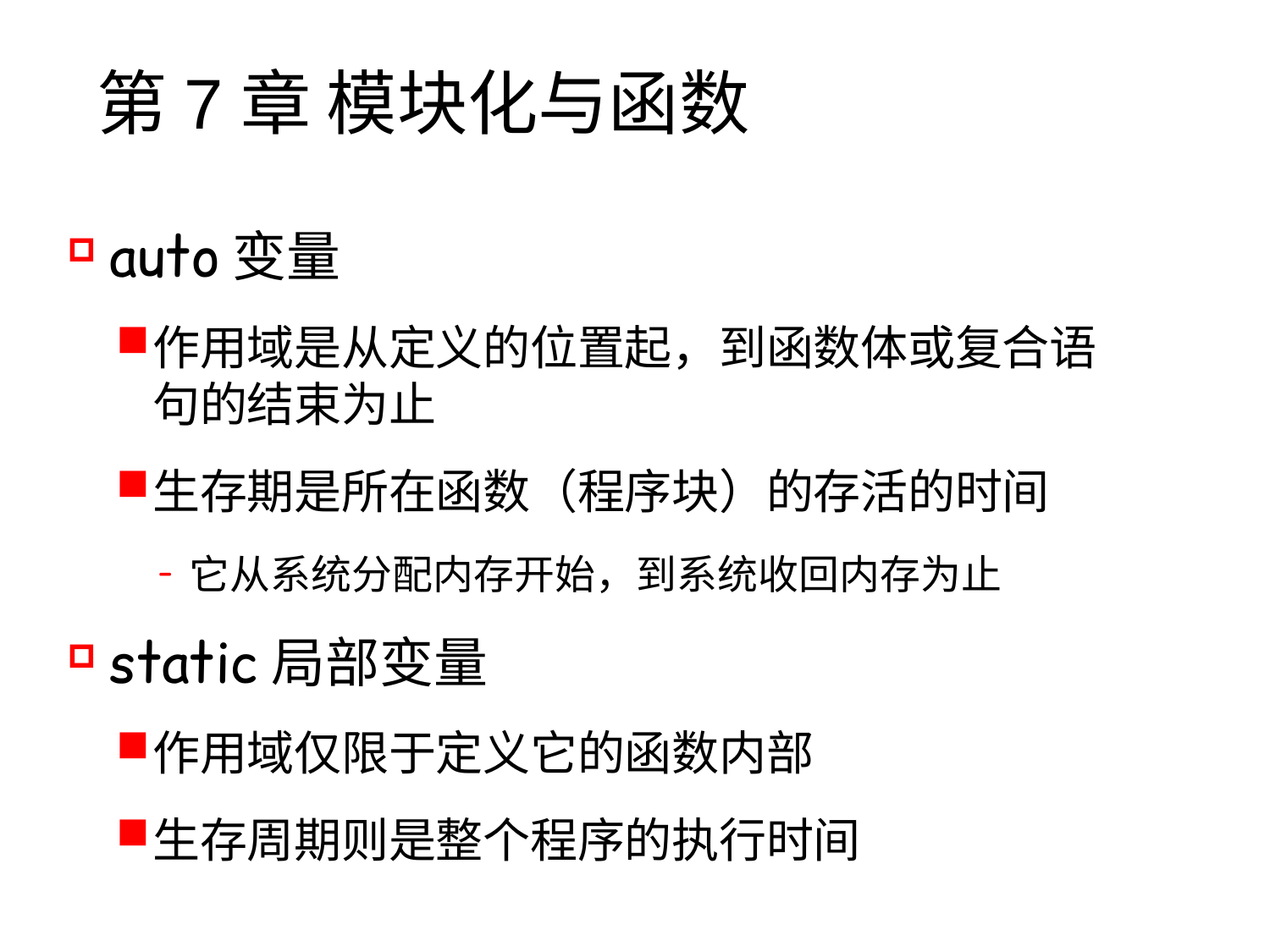

# 第7章 模块化与函数
auto变量
作用域是从定义的位置起，到函数体或复合语句的结束为止
生存期是所在函数（程序块）的存活的时间
它从系统分配内存开始，到系统收回内存为止
static局部变量
作用域仅限于定义它的函数内部
生存周期则是整个程序的执行时间